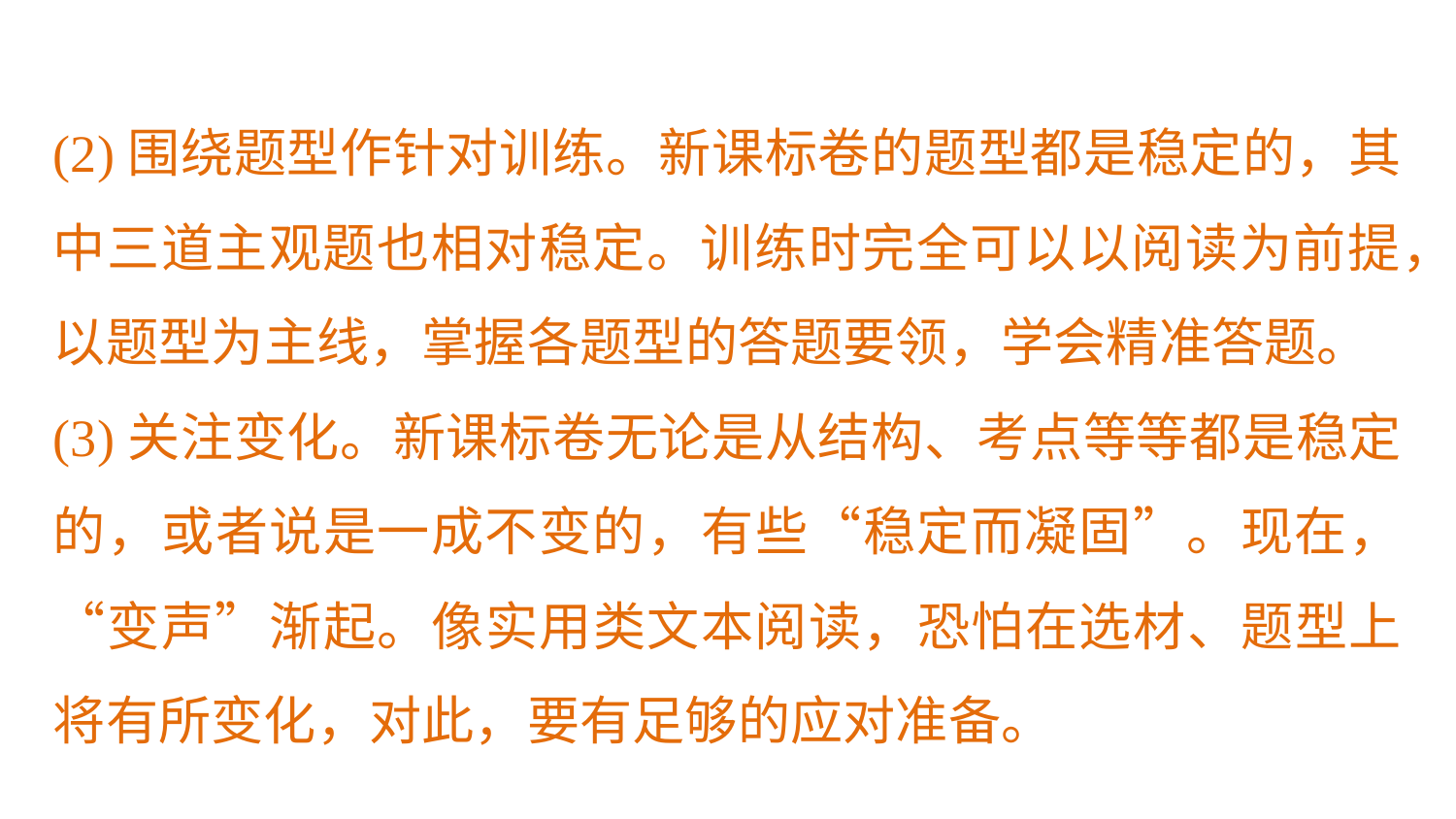

(2)围绕题型作针对训练。新课标卷的题型都是稳定的，其中三道主观题也相对稳定。训练时完全可以以阅读为前提，以题型为主线，掌握各题型的答题要领，学会精准答题。
(3)关注变化。新课标卷无论是从结构、考点等等都是稳定的，或者说是一成不变的，有些“稳定而凝固”。现在，“变声”渐起。像实用类文本阅读，恐怕在选材、题型上将有所变化，对此，要有足够的应对准备。